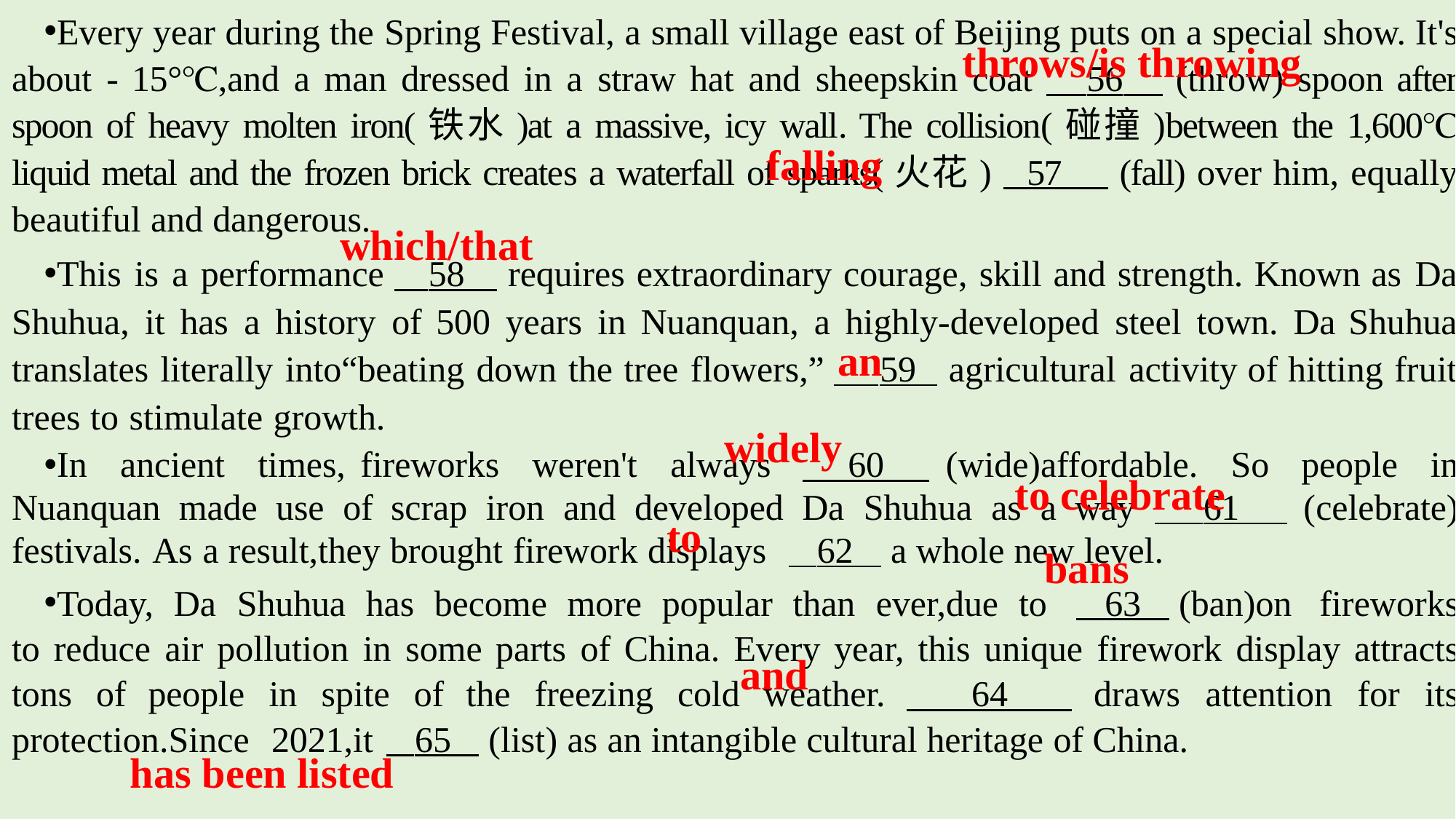

Every year during the Spring Festival, a small village east of Beijing puts on a special show. It's about - 15°℃,and a man dressed in a straw hat and sheepskin coat    56    (throw) spoon after spoon of heavy molten iron(铁水)at a massive, icy wall. The collision(碰撞)between the 1,600℃ liquid metal and the frozen brick creates a waterfall of sparks(火花)   57     (fall) over him, equally beautiful and dangerous.
This is a performance    58    requires extraordinary courage, skill and strength. Known as Da Shuhua, it has a history of 500 years in Nuanquan, a highly-developed steel town. Da Shuhua translates literally into“beating down the tree flowers,”     59   agricultural activity of hitting fruit trees to stimulate growth.
In  ancient  times, fireworks  weren't  always     60    (wide)affordable.  So  people  in Nuanquan made use of scrap iron and developed Da Shuhua as a way    61    (celebrate) festivals. As a result,they brought firework displays     62    a whole new level.
Today,  Da  Shuhua  has  become  more  popular  than  ever,due  to      63    (ban)on   fireworks to reduce air pollution in some parts of China. Every year, this unique firework display attracts tons of people in spite of the freezing cold weather.    64    draws attention for its protection.Since  2021,it    65    (list) as an intangible cultural heritage of China.

throws/is throwing
falling
which/that
an
widely
to celebrate
to
bans
and
has been listed